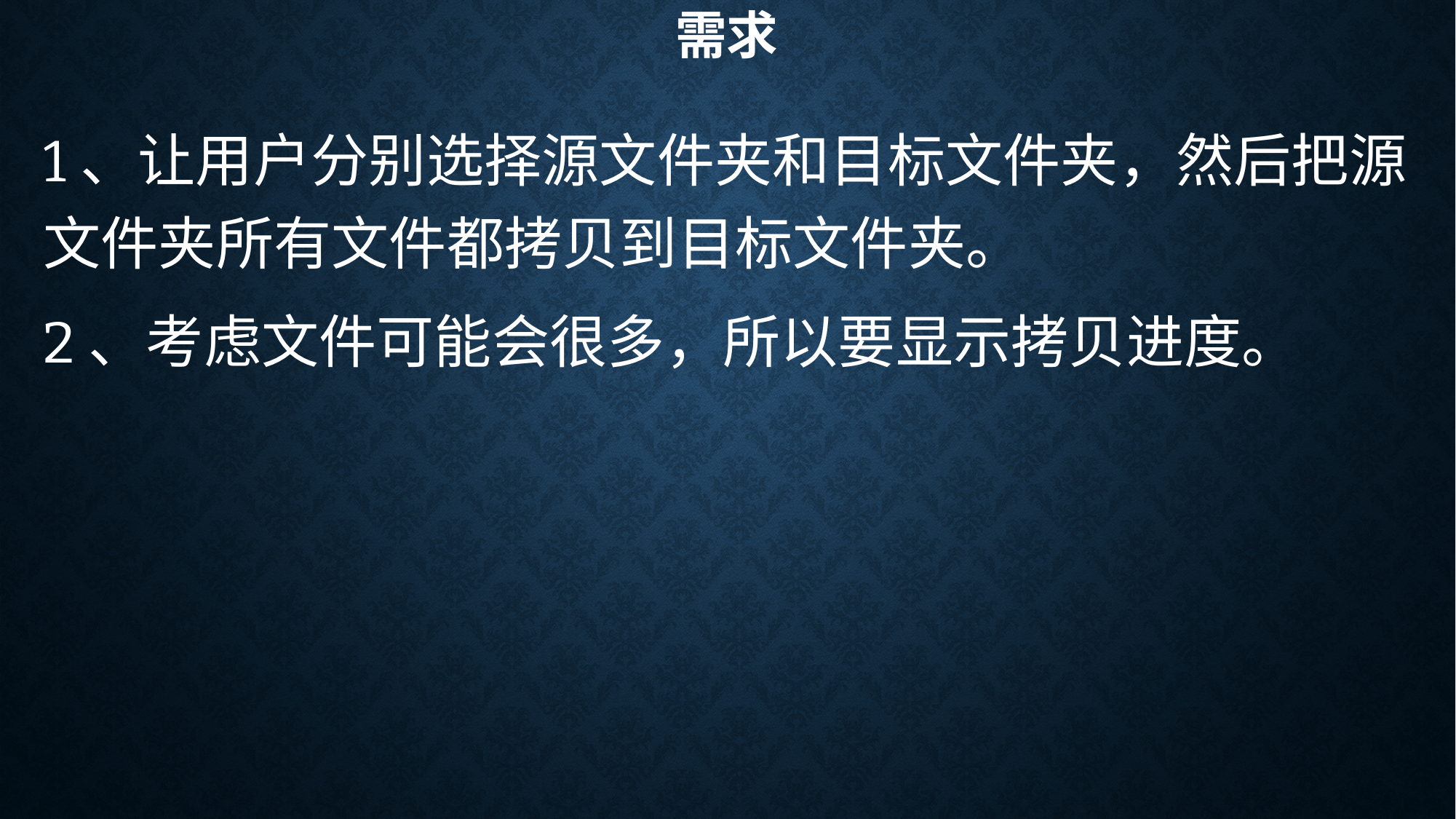

# 需求
1、让用户分别选择源文件夹和目标文件夹，然后把源文件夹所有文件都拷贝到目标文件夹。
2、考虑文件可能会很多，所以要显示拷贝进度。